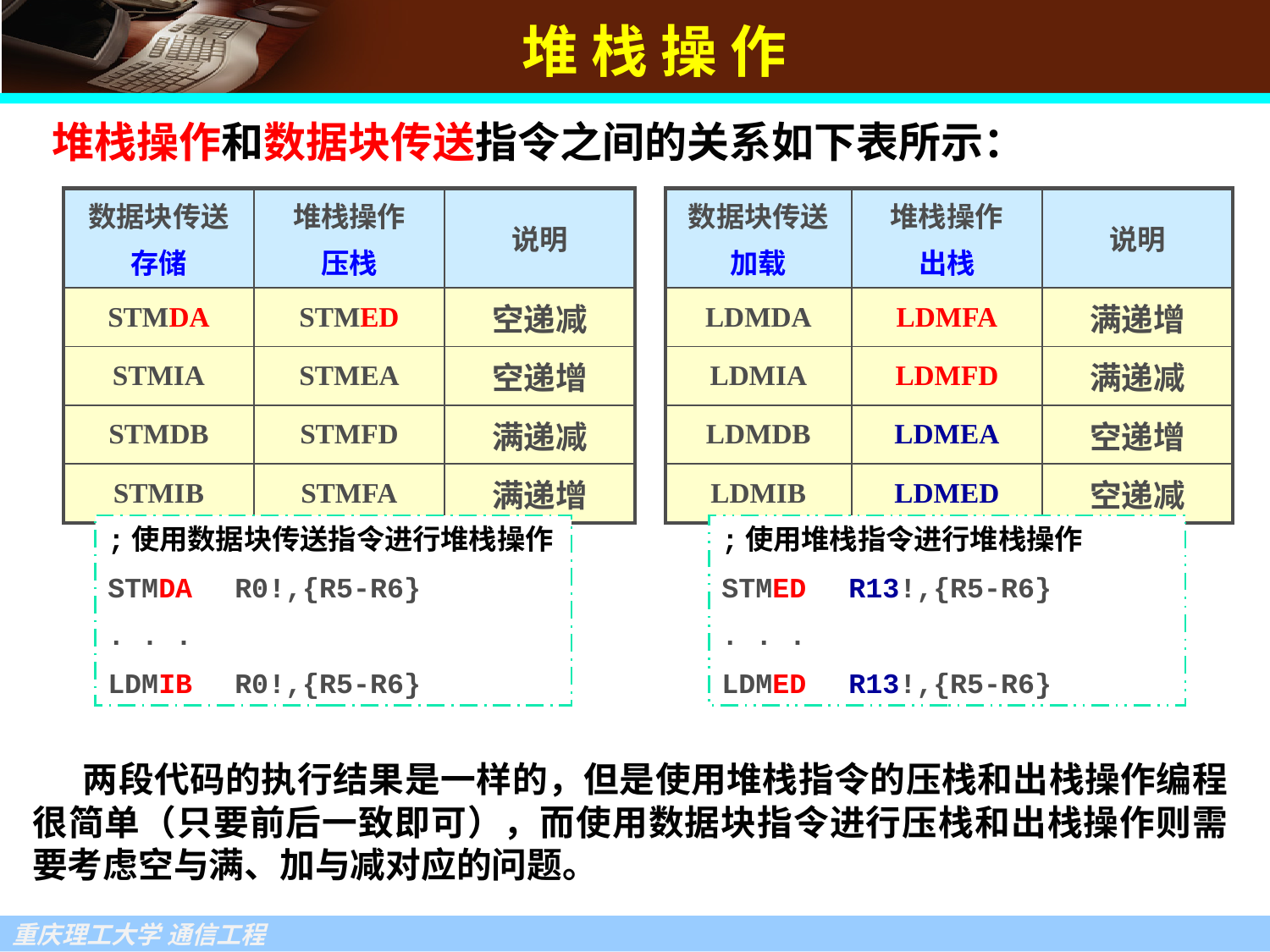

堆 栈 操 作
堆栈操作和数据块传送指令之间的关系如下表所示：
| 数据块传送 存储 | 堆栈操作 压栈 | 说明 |  | 数据块传送 加载 | 堆栈操作 出栈 | 说明 |
| --- | --- | --- | --- | --- | --- | --- |
| STMDA | STMED | 空递减 |  | LDMDA | LDMFA | 满递增 |
| STMIA | STMEA | 空递增 |  | LDMIA | LDMFD | 满递减 |
| STMDB | STMFD | 满递减 |  | LDMDB | LDMEA | 空递增 |
| STMIB | STMFA | 满递增 |  | LDMIB | LDMED | 空递减 |
;使用数据块传送指令进行堆栈操作
STMDA	R0!,{R5-R6}
. . .
LDMIB	R0!,{R5-R6}
;使用堆栈指令进行堆栈操作
STMED	R13!,{R5-R6}
. . .
LDMED	R13!,{R5-R6}
    两段代码的执行结果是一样的，但是使用堆栈指令的压栈和出栈操作编程很简单（只要前后一致即可），而使用数据块指令进行压栈和出栈操作则需要考虑空与满、加与减对应的问题。